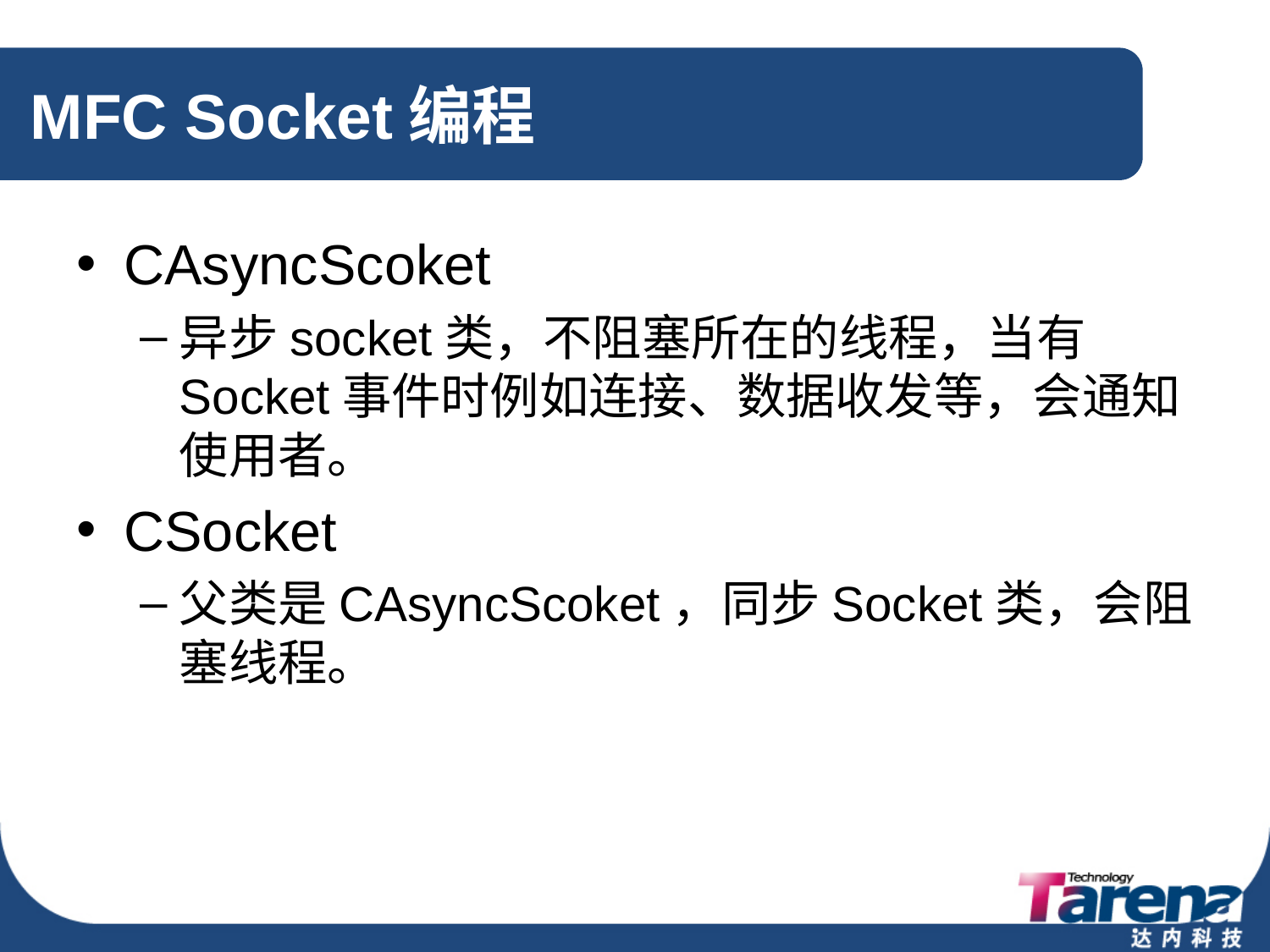

# MFC Socket编程
CAsyncScoket
异步socket类，不阻塞所在的线程，当有Socket事件时例如连接、数据收发等，会通知使用者。
CSocket
父类是CAsyncScoket，同步Socket类，会阻塞线程。